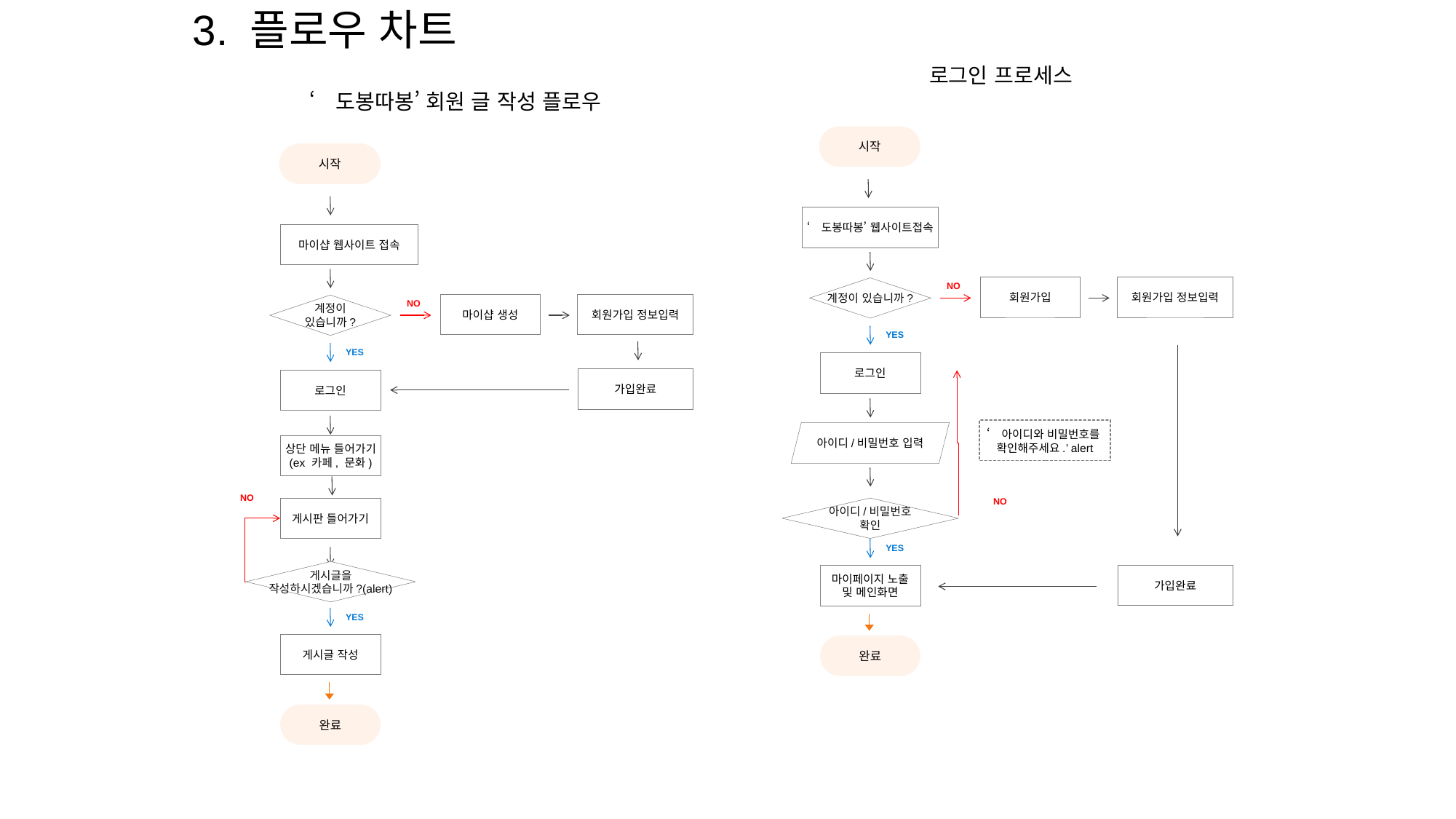

# 3. 플로우 차트
로그인 프로세스
‘도봉따봉’ 회원 글 작성 플로우
시작
시작
‘도봉따봉’ 웹사이트접속
마이샵 웹사이트 접속
NO
회원가입
회원가입 정보입력
계정이 있습니까?
NO
마이샵 생성
회원가입 정보입력
계정이
있습니까?
YES
YES
로그인
가입완료
로그인
‘아이디와 비밀번호를
확인해주세요.’ alert
아이디/비밀번호 입력
상단 메뉴 들어가기
(ex 카페, 문화)
NO
NO
게시판 들어가기
아이디/비밀번호
확인
YES
게시글을
작성하시겠습니까?(alert)
가입완료
마이페이지 노출
및 메인화면
YES
게시글 작성
완료
완료